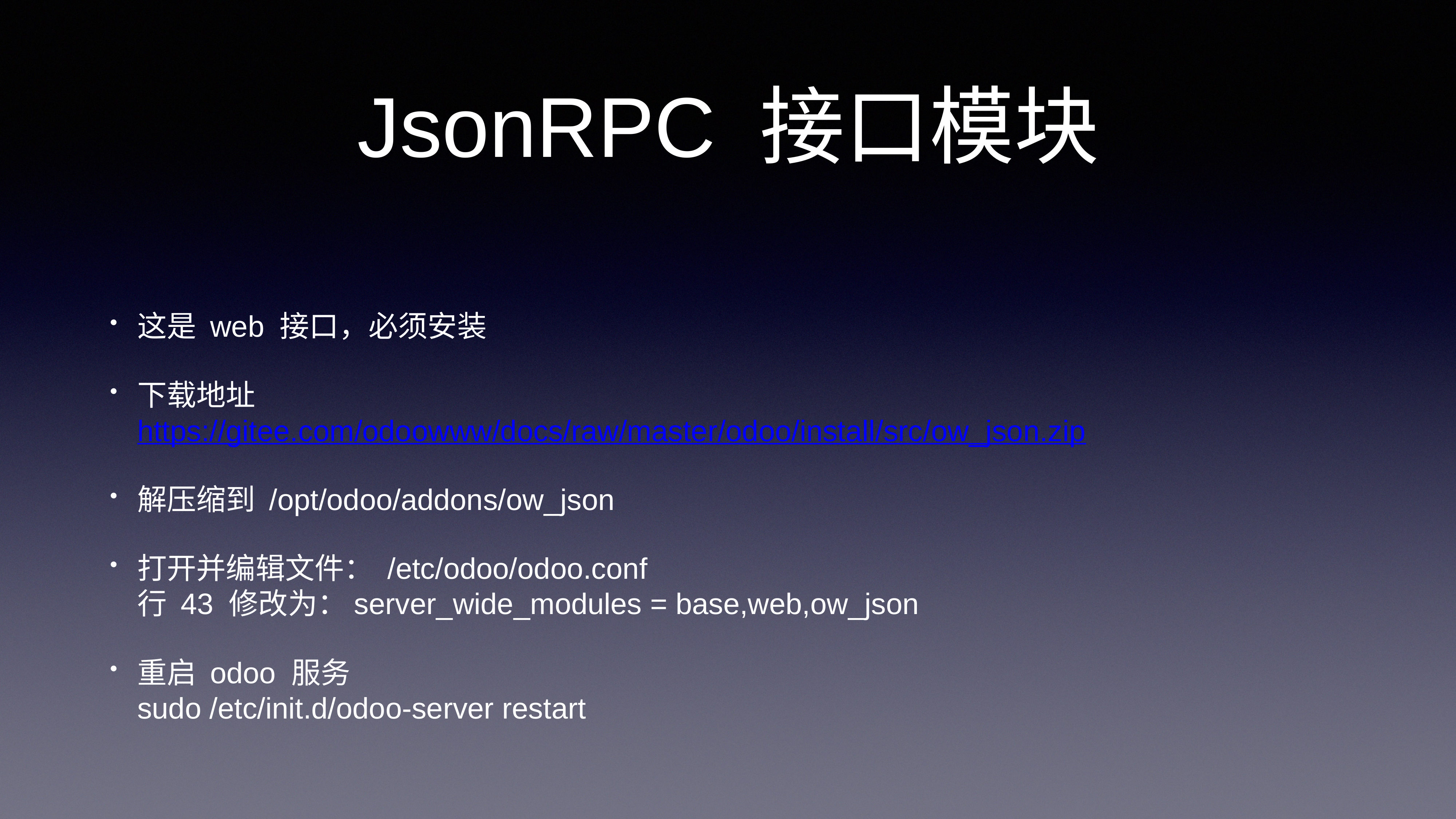

# JsonRPC 接口模块

这是 web 接口，必须安装
下载地址
https://gitee.com/odoowww/docs/raw/master/odoo/install/src/ow_json.zip
解压缩到 /opt/odoo/addons/ow_json
打开并编辑文件： /etc/odoo/odoo.conf
行 43 修改为：server_wide_modules = base,web,ow_json
重启 odoo 服务
sudo /etc/init.d/odoo-server restart